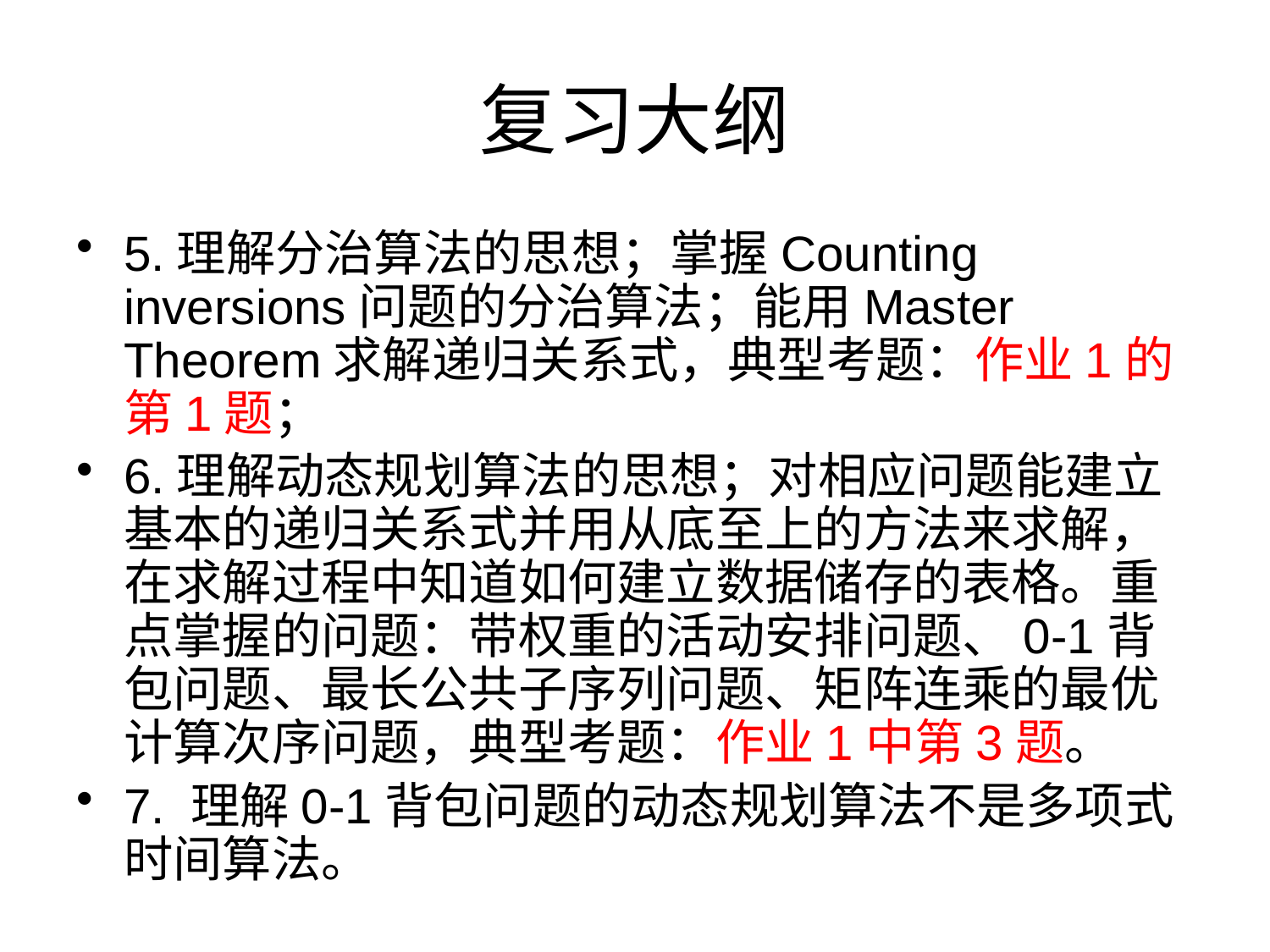

# 复习大纲
5.理解分治算法的思想；掌握Counting inversions问题的分治算法；能用Master Theorem求解递归关系式，典型考题：作业1的第1题；
6.理解动态规划算法的思想；对相应问题能建立基本的递归关系式并用从底至上的方法来求解，在求解过程中知道如何建立数据储存的表格。重点掌握的问题：带权重的活动安排问题、0-1背包问题、最长公共子序列问题、矩阵连乘的最优计算次序问题，典型考题：作业1中第3题。
7. 理解0-1背包问题的动态规划算法不是多项式时间算法。